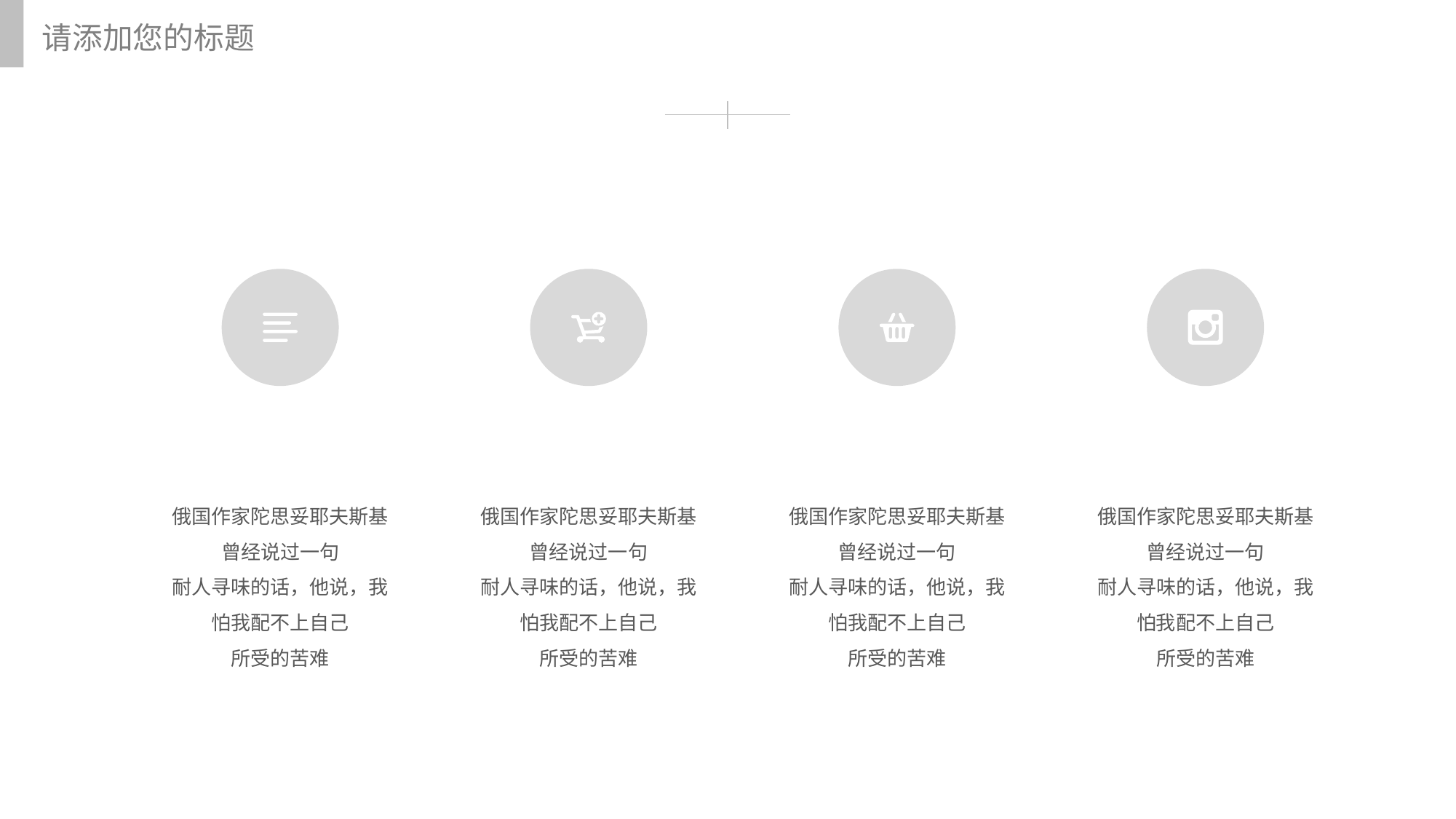

请添加您的标题

俄国作家陀思妥耶夫斯基
曾经说过一句
耐人寻味的话，他说，我怕我配不上自己
所受的苦难
俄国作家陀思妥耶夫斯基
曾经说过一句
耐人寻味的话，他说，我怕我配不上自己
所受的苦难
俄国作家陀思妥耶夫斯基
曾经说过一句
耐人寻味的话，他说，我怕我配不上自己
所受的苦难
俄国作家陀思妥耶夫斯基
曾经说过一句
耐人寻味的话，他说，我怕我配不上自己
所受的苦难